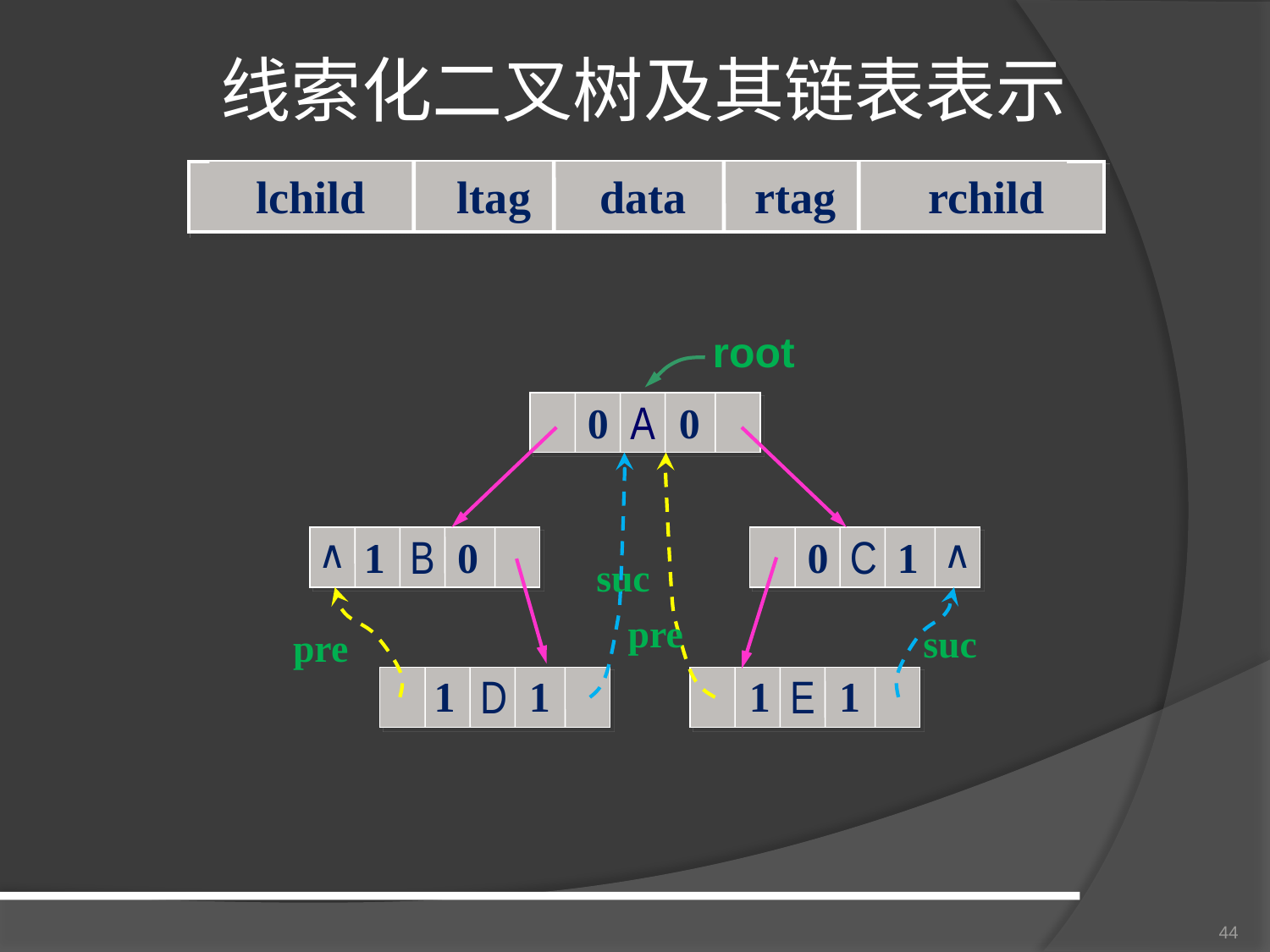

# 线索化二叉树及其链表表示

   lchild        ltag      data      rtag        rchild

root

A

0
0

B
∧

C
∧

1
0
0
1
suc

pre
suc
pre
D
E
1
1
1
1

44